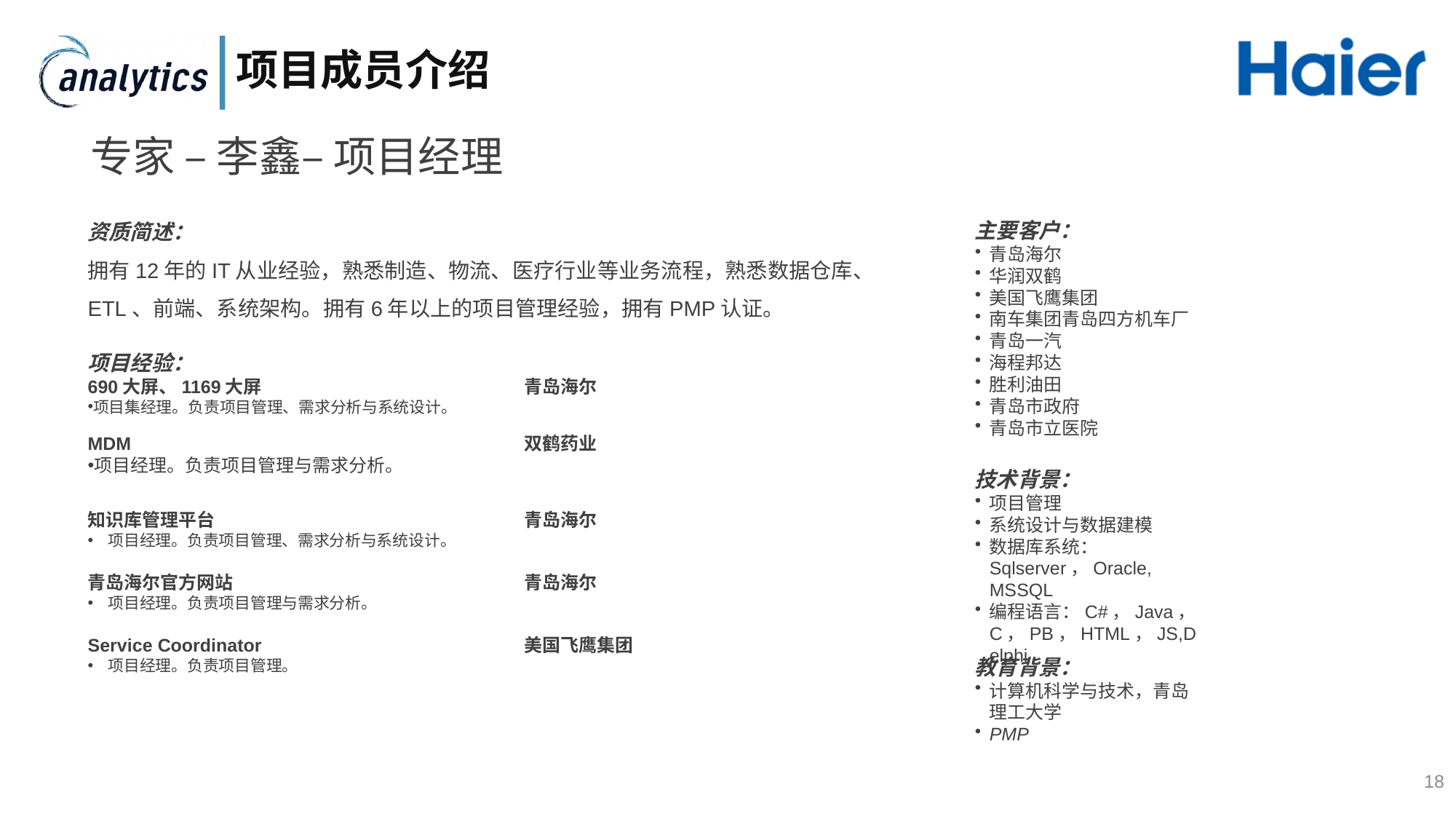

# 项目成员介绍
专家 – 李鑫– 项目经理
主要客户：
青岛海尔
华润双鹤
美国飞鹰集团
南车集团青岛四方机车厂
青岛一汽
海程邦达
胜利油田
青岛市政府
青岛市立医院
技术背景：
项目管理
系统设计与数据建模
数据库系统：Sqlserver，Oracle, MSSQL
编程语言：C#，Java，C，PB，HTML，JS,Delphi
教育背景：
计算机科学与技术，青岛理工大学
PMP
资质简述：
拥有12年的IT从业经验，熟悉制造、物流、医疗行业等业务流程，熟悉数据仓库、ETL、前端、系统架构。拥有6年以上的项目管理经验，拥有PMP认证。

项目经验：
690大屏、1169大屏			青岛海尔
项目集经理。负责项目管理、需求分析与系统设计。

MDM				双鹤药业
项目经理。负责项目管理与需求分析。

知识库管理平台			青岛海尔
项目经理。负责项目管理、需求分析与系统设计。

青岛海尔官方网站			青岛海尔
项目经理。负责项目管理与需求分析。

Service Coordinator			美国飞鹰集团
项目经理。负责项目管理。
18